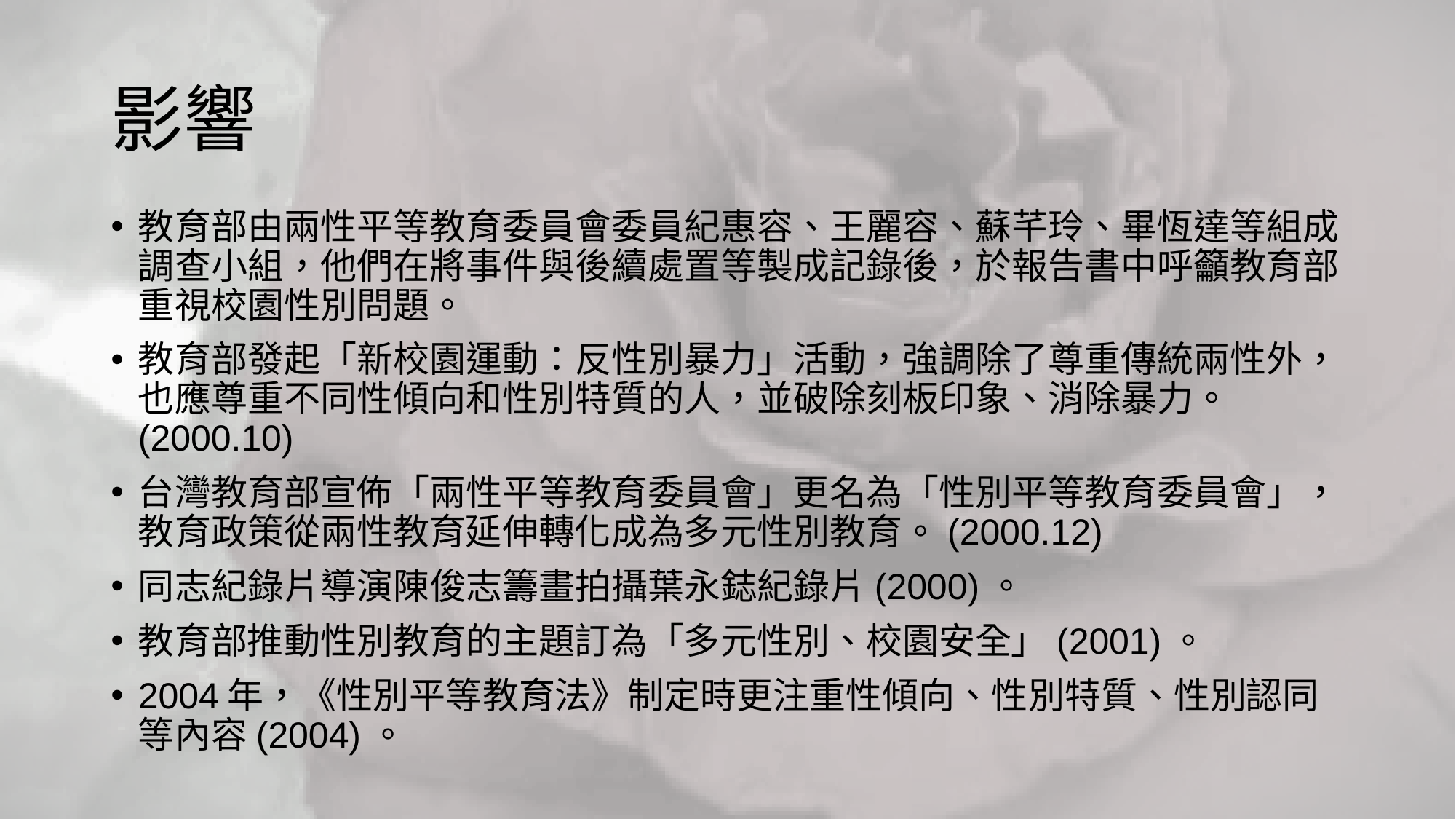

# 影響
教育部由兩性平等教育委員會委員紀惠容、王麗容、蘇芊玲、畢恆達等組成調查小組，他們在將事件與後續處置等製成記錄後，於報告書中呼籲教育部重視校園性別問題。
教育部發起「新校園運動：反性別暴力」活動，強調除了尊重傳統兩性外，也應尊重不同性傾向和性別特質的人，並破除刻板印象、消除暴力。(2000.10)
台灣教育部宣佈「兩性平等教育委員會」更名為「性別平等教育委員會」，教育政策從兩性教育延伸轉化成為多元性別教育。(2000.12)
同志紀錄片導演陳俊志籌畫拍攝葉永鋕紀錄片(2000)。
教育部推動性別教育的主題訂為「多元性別、校園安全」(2001)。
2004年，《性別平等教育法》制定時更注重性傾向、性別特質、性別認同等內容(2004)。